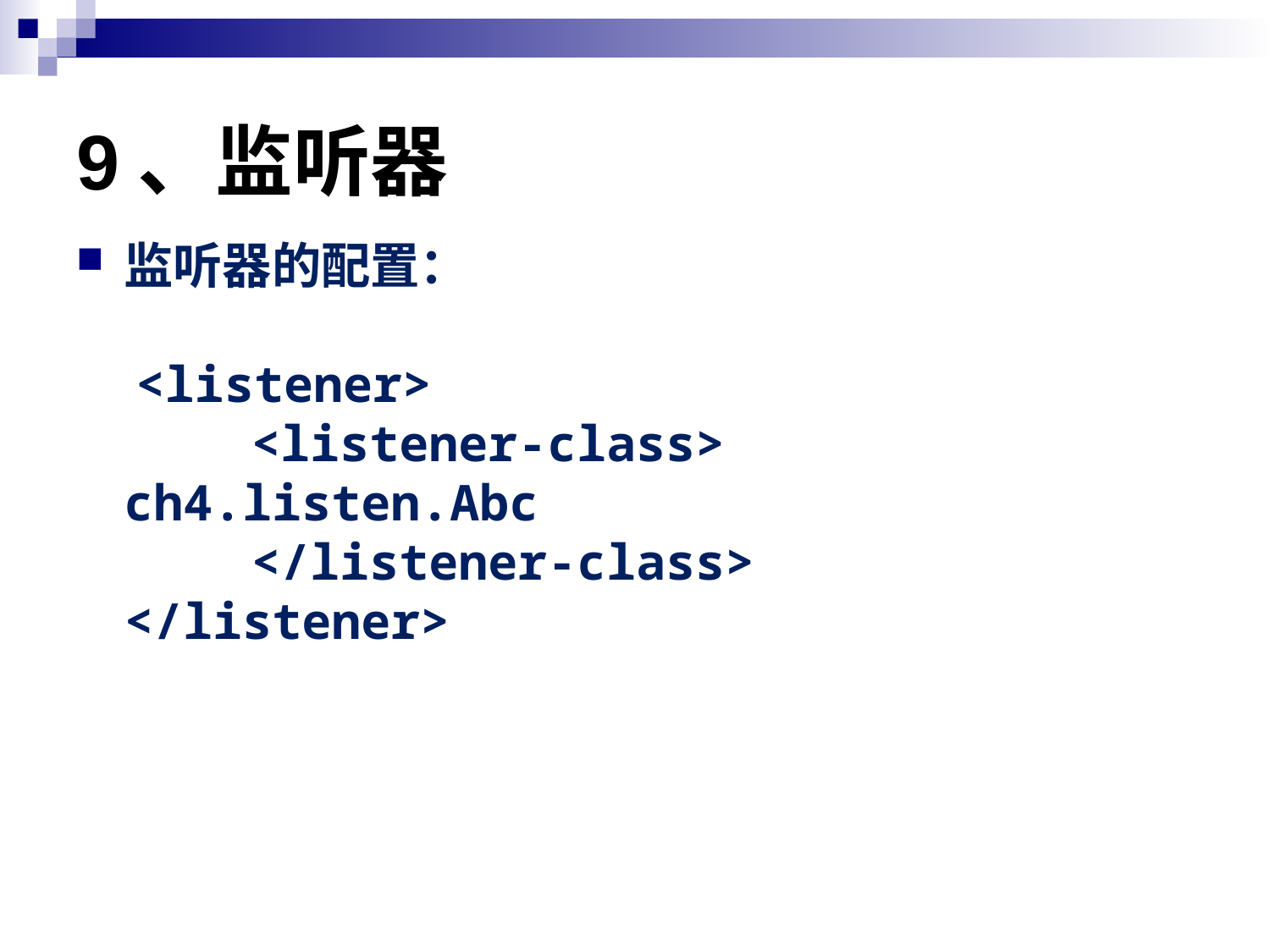

# 9、监听器
监听器的配置：

  <listener>
		<listener-class>			ch4.listen.Abc
		</listener-class>
	</listener>
32